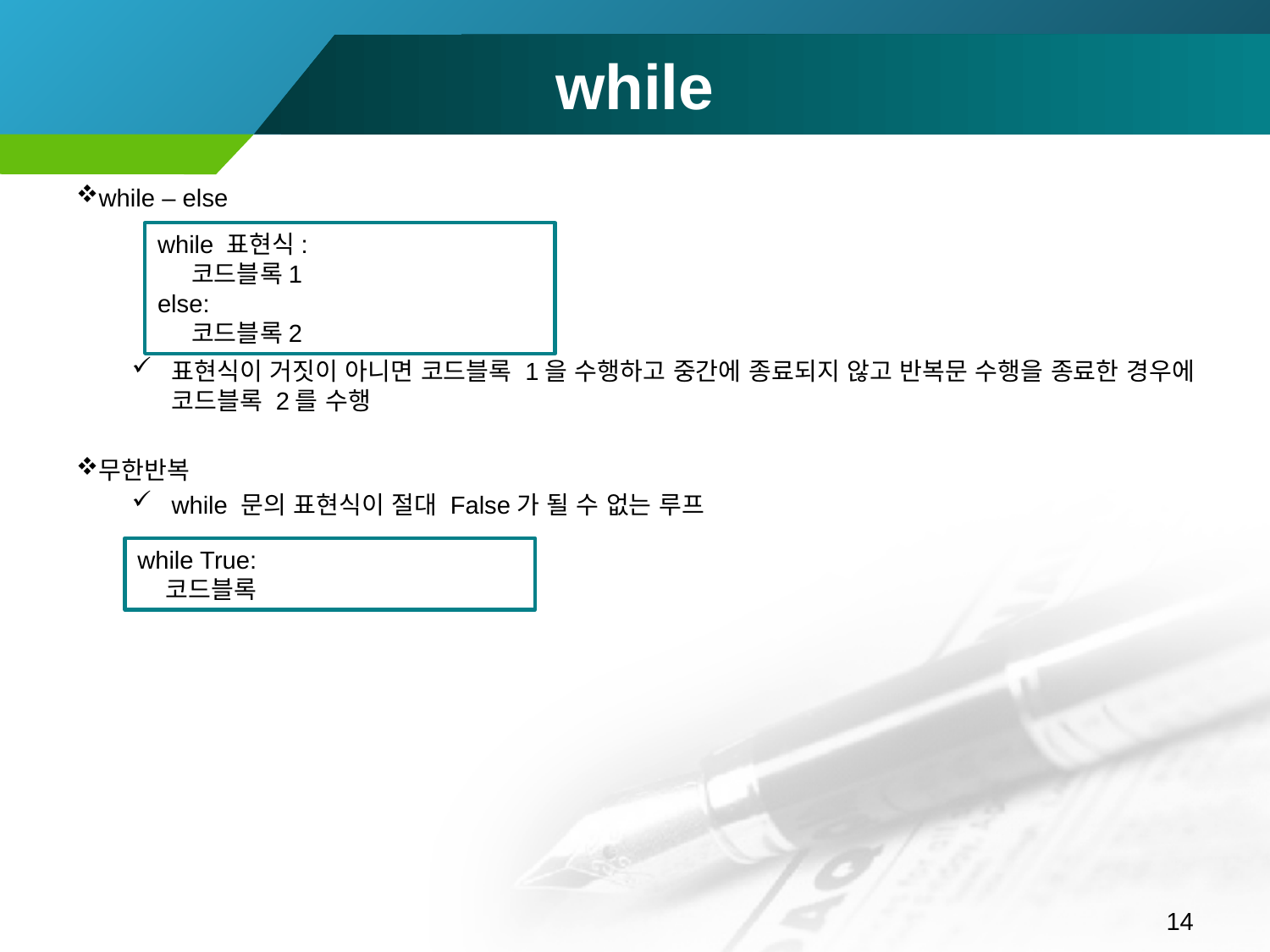

# while
while – else

표현식이 거짓이 아니면 코드블록 1을 수행하고 중간에 종료되지 않고 반복문 수행을 종료한 경우에 코드블록 2를 수행

무한반복
while 문의 표현식이 절대 False가 될 수 없는 루프
while 표현식:
    코드블록1
else:
    코드블록2
while True:
    코드블록
14